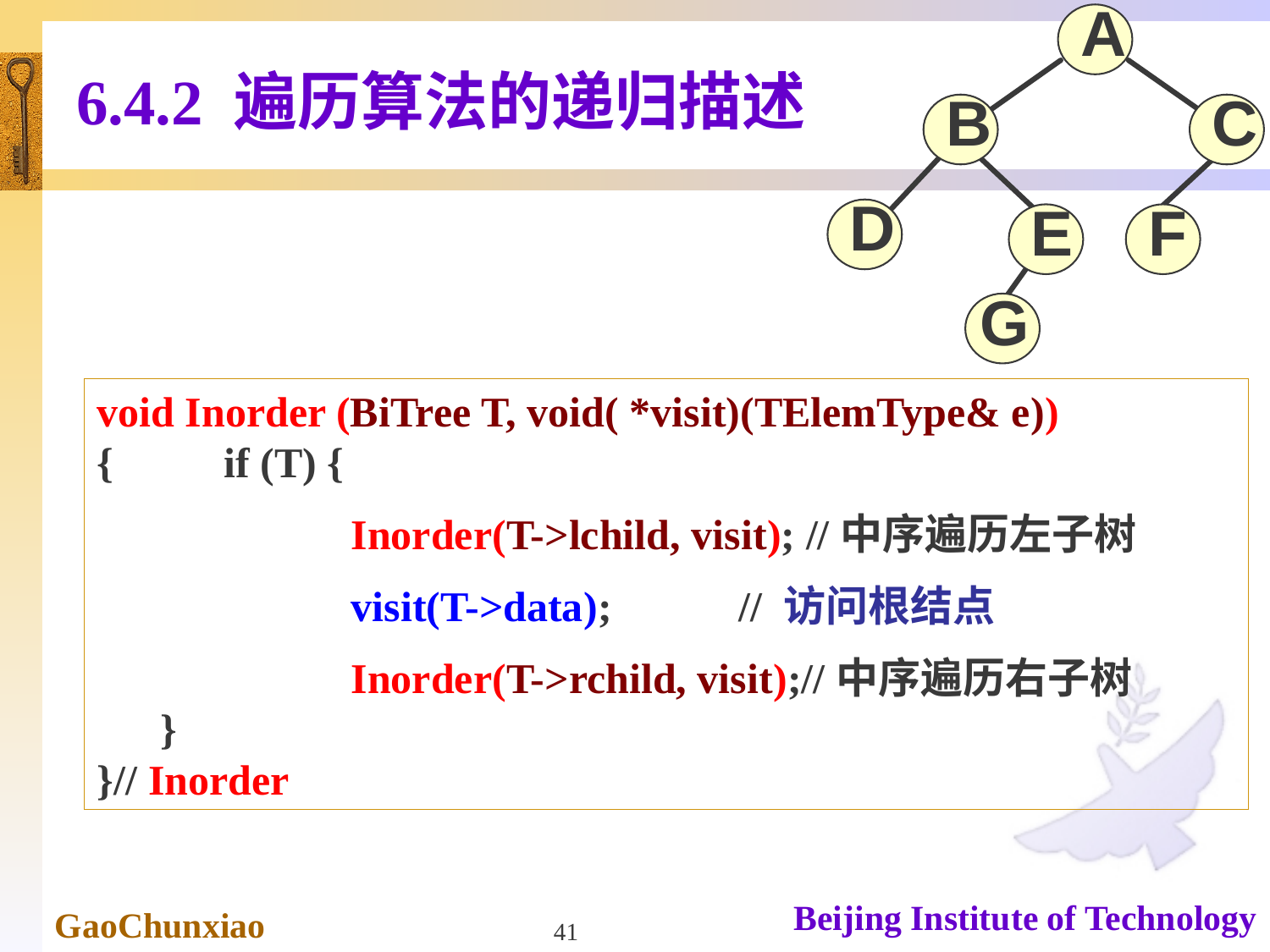

A

 B

 C

 D

 E

 F

G

# 6.4.2 遍历算法的递归描述
void Inorder (BiTree T, void( *visit)(TElemType& e))
{	if (T) {
		Inorder(T->lchild, visit); //中序遍历左子树
		visit(T->data);            // 访问根结点
		Inorder(T->rchild, visit);//中序遍历右子树
      }
}// Inorder
41